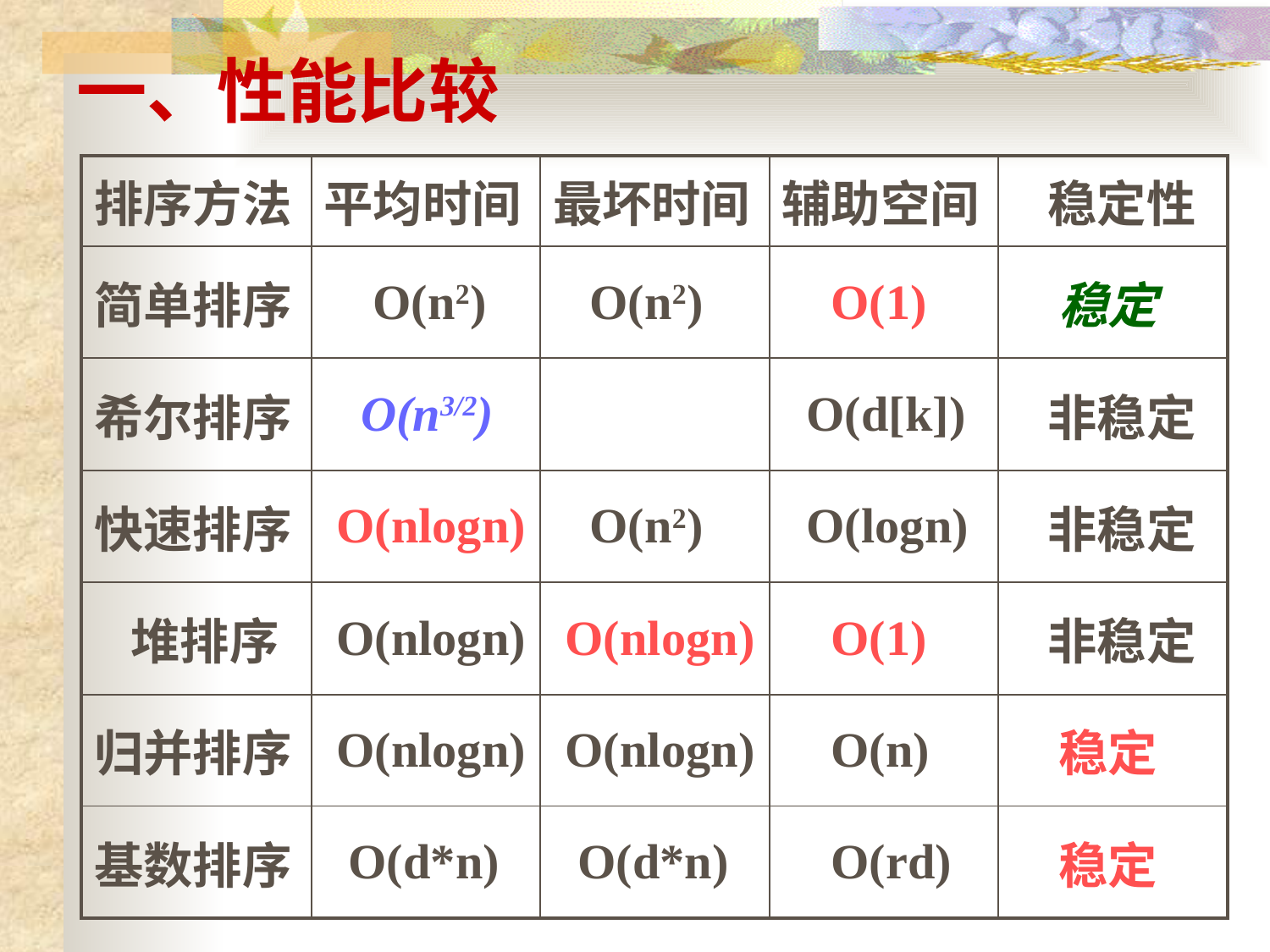

一、性能比较
| 排序方法 | 平均时间 | 最坏时间 | 辅助空间 | 稳定性 |
| --- | --- | --- | --- | --- |
| 简单排序 | O(n2) | O(n2) | O(1) | 稳定 |
| 希尔排序 | O(n3/2) |  | O(d[k]) | 非稳定 |
| 快速排序 | O(nlogn) | O(n2) | O(logn) | 非稳定 |
| 堆排序 | O(nlogn) | O(nlogn) | O(1) | 非稳定 |
| 归并排序 | O(nlogn) | O(nlogn) | O(n) | 稳定 |
| 基数排序 | O(d\*n) | O(d\*n) | O(rd) | 稳定 |